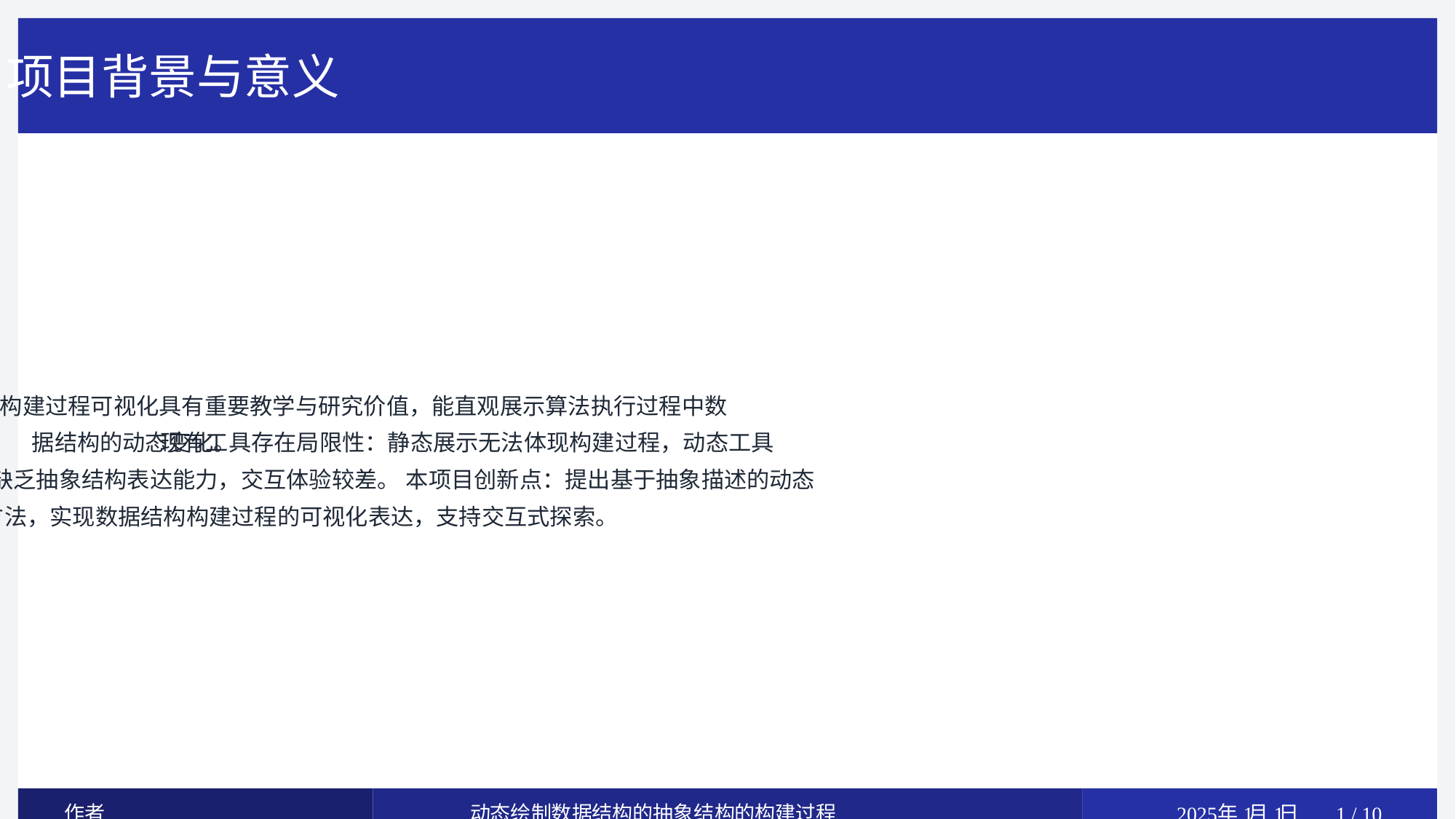

项⽬背景与意义

数据结构构建过程可视化具有重要教学与研究价值，能直观展⽰算法执⾏过程中数
据结构的动态变化。
现有⼯具存在局限性：静态展⽰⽆法体现构建过程，动态⼯具

缺乏抽象结构表达能⼒，交互体验较差。
本项⽬创新点：提出基于抽象描述的动态

绘制⽅法，实现数据结构构建过程的可视化表达，⽀持交互式探索。

作者
动态绘制数据结构的抽象结构的构建过程
年
⽉
⽇
2025
1
1
1 / 10